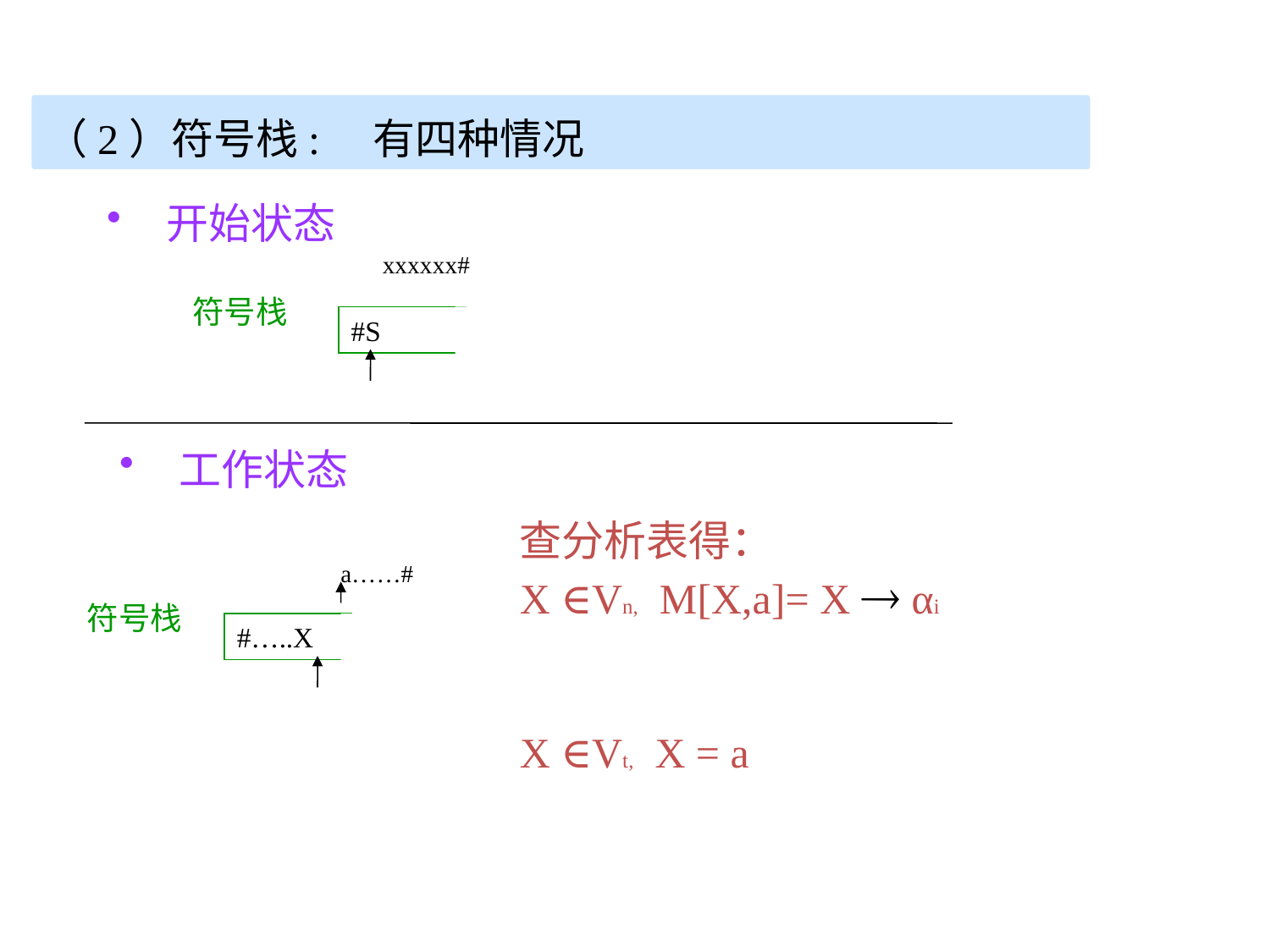

（2）符号栈:    有四种情况
  开始状态
xxxxxx#
符号栈
#S

  工作状态
查分析表得：
X ∈Vn,    M[X,a]= X → αi

X ∈Vt,    X = a
a……#

符号栈
#…..X